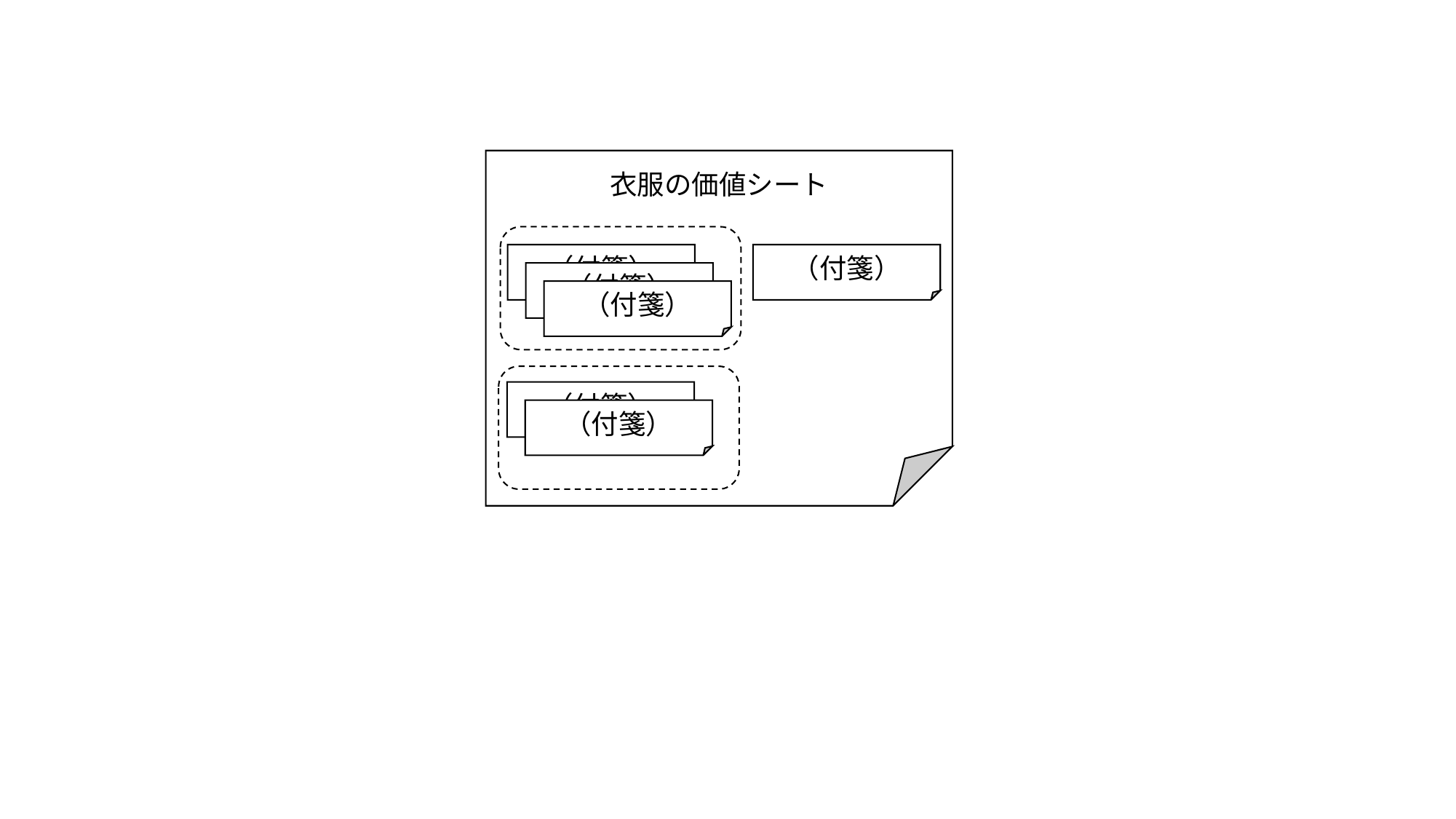

衣服の価値シート

（付箋）
（付箋）
（付箋）
（付箋）

（付箋）
（付箋）